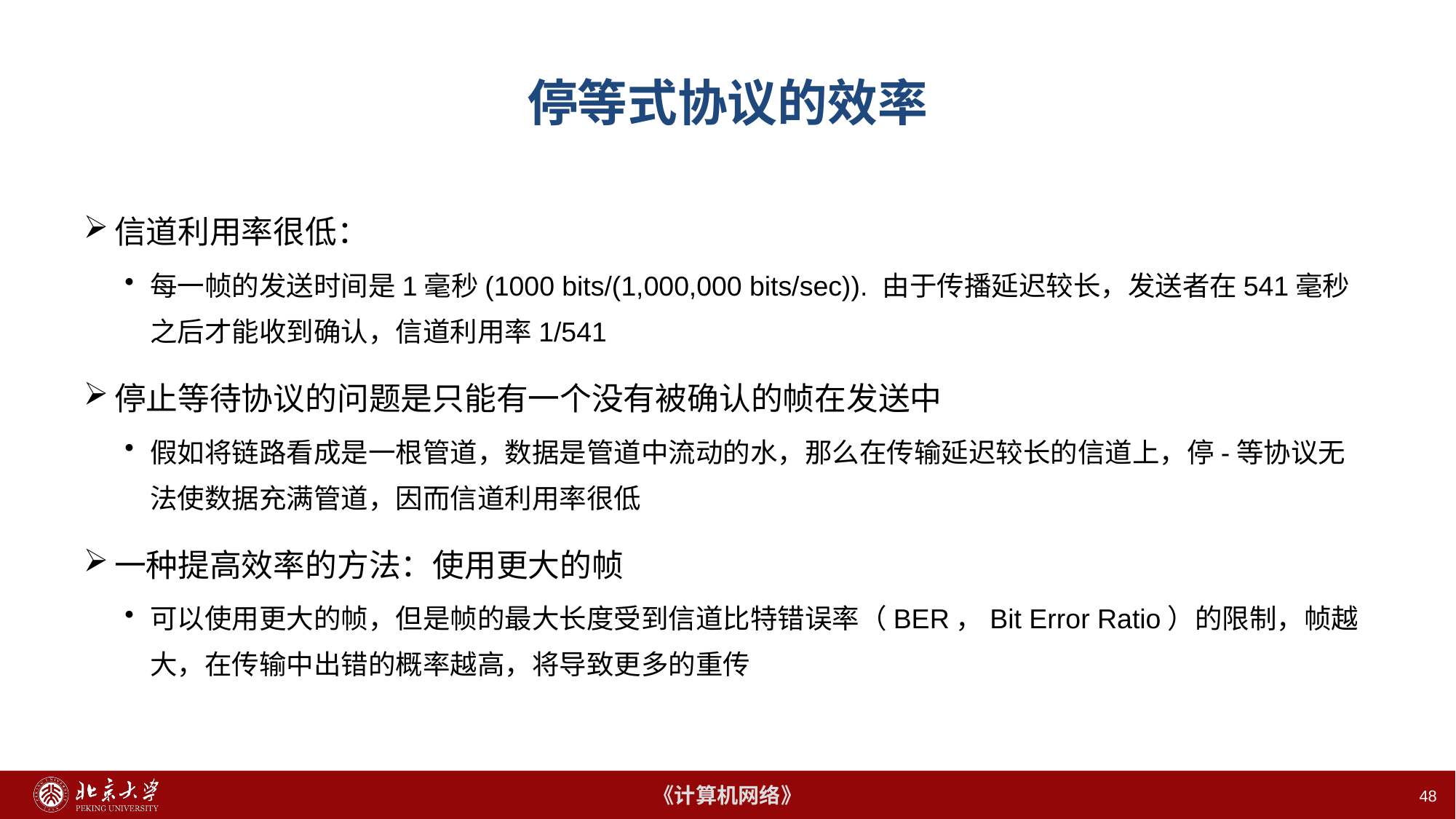

48
# 停等式协议的效率
信道利用率很低：
每一帧的发送时间是1毫秒(1000 bits/(1,000,000 bits/sec)). 由于传播延迟较长，发送者在541毫秒之后才能收到确认，信道利用率1/541
停止等待协议的问题是只能有一个没有被确认的帧在发送中
假如将链路看成是一根管道，数据是管道中流动的水，那么在传输延迟较长的信道上，停-等协议无法使数据充满管道，因而信道利用率很低
一种提高效率的方法：使用更大的帧
可以使用更大的帧，但是帧的最大长度受到信道比特错误率（BER，Bit Error Ratio）的限制，帧越大，在传输中出错的概率越高，将导致更多的重传